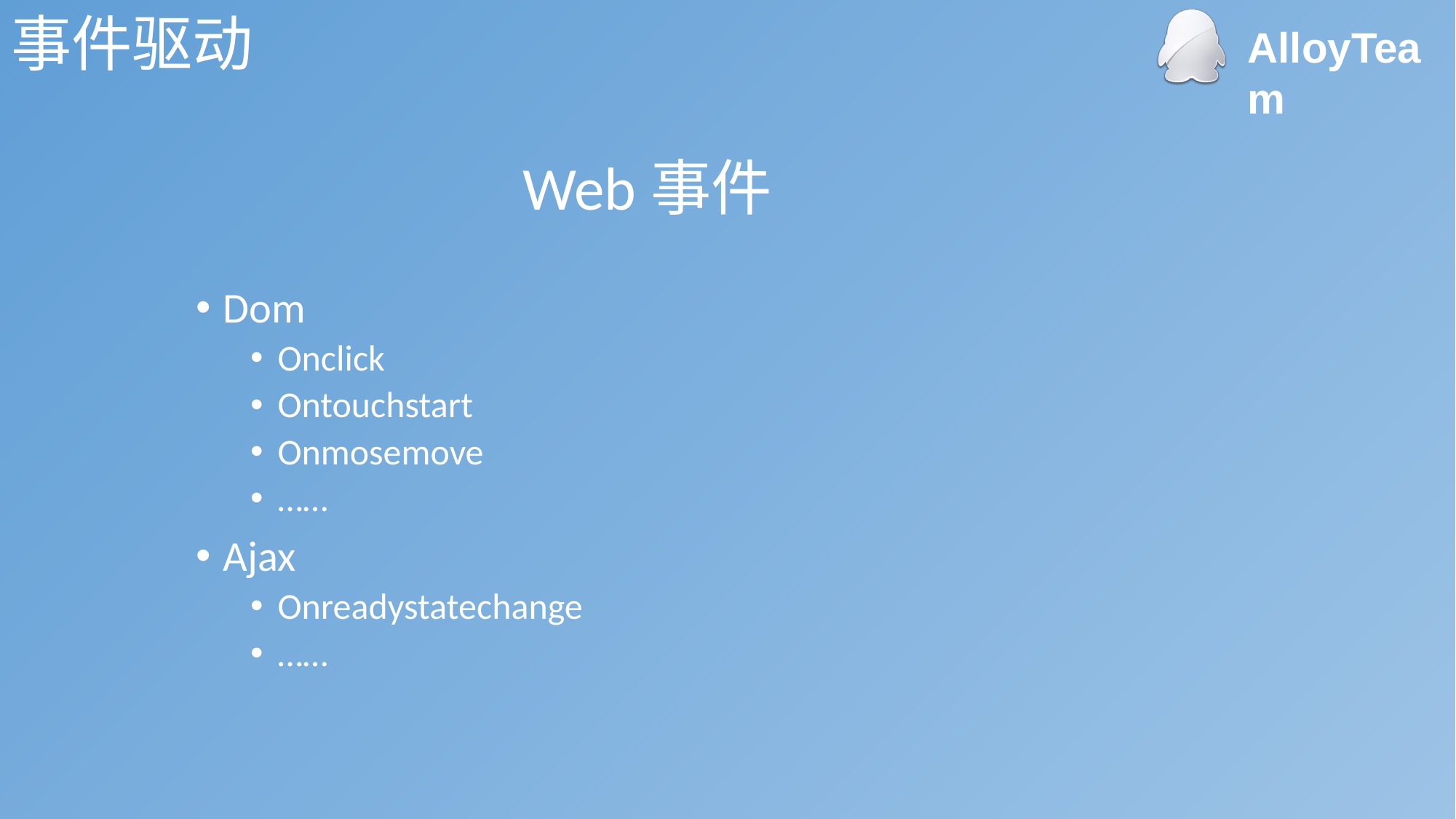

# 事件驱动
Web事件
Dom
Onclick
Ontouchstart
Onmosemove
……
Ajax
Onreadystatechange
……